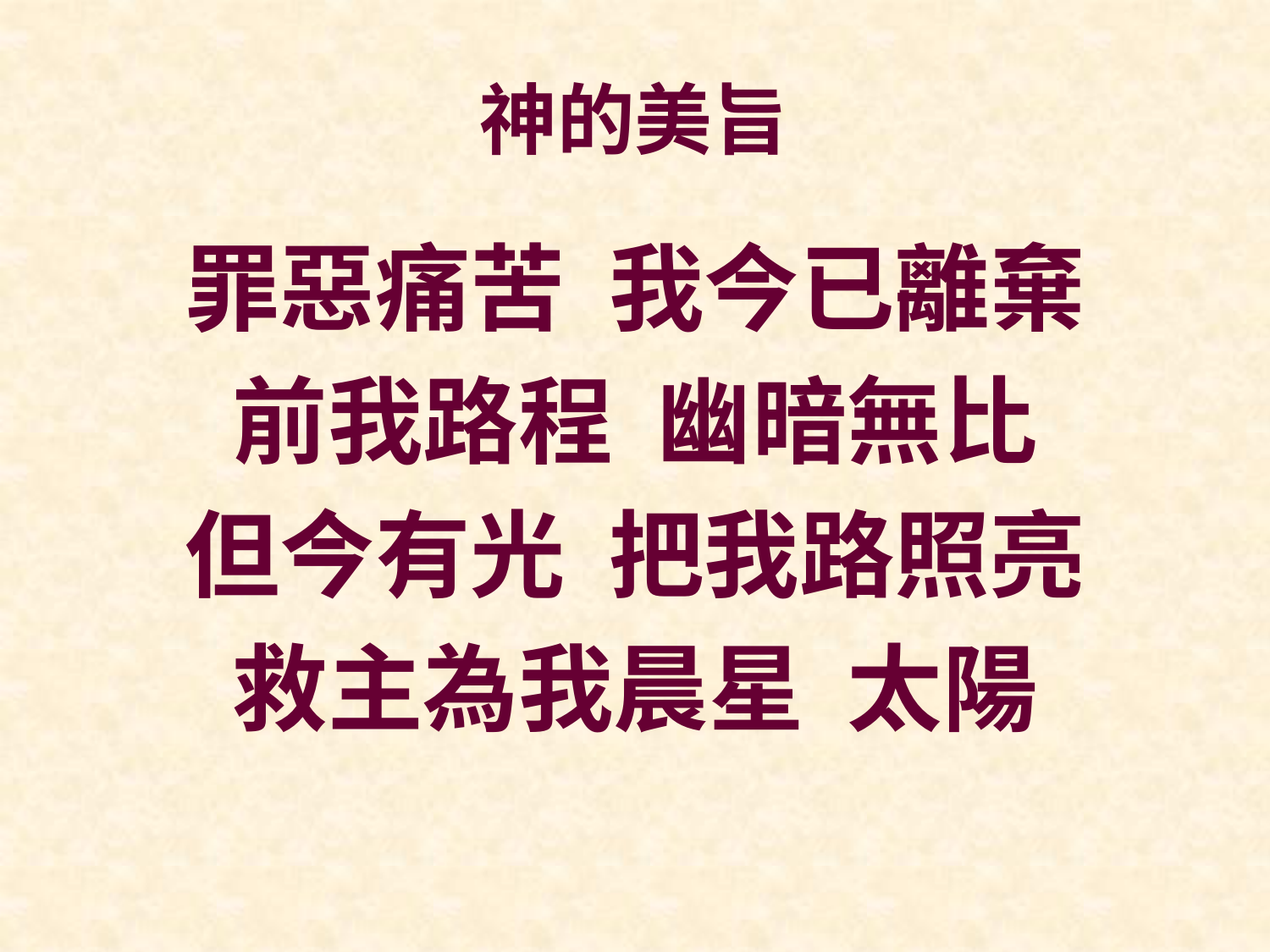

# 神的美旨
罪惡痛苦  我今已離棄
前我路程  幽暗無比
但今有光  把我路照亮
救主為我晨星  太陽